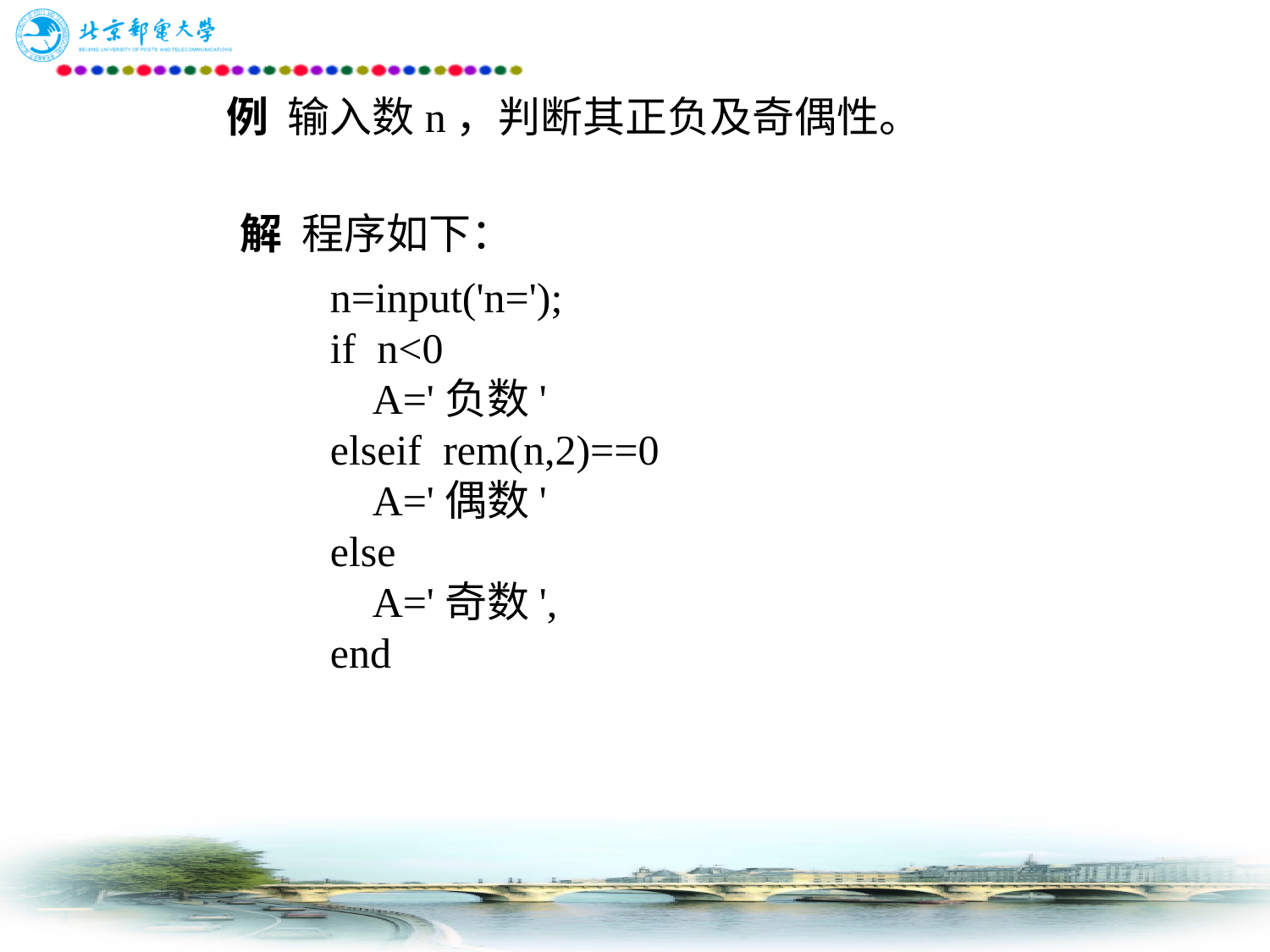

# 例  输入数n，判断其正负及奇偶性。 　　解  程序如下：
n=input('n=');
if  n<0
    A='负数'
elseif  rem(n,2)==0
    A='偶数'
else
    A='奇数',
end